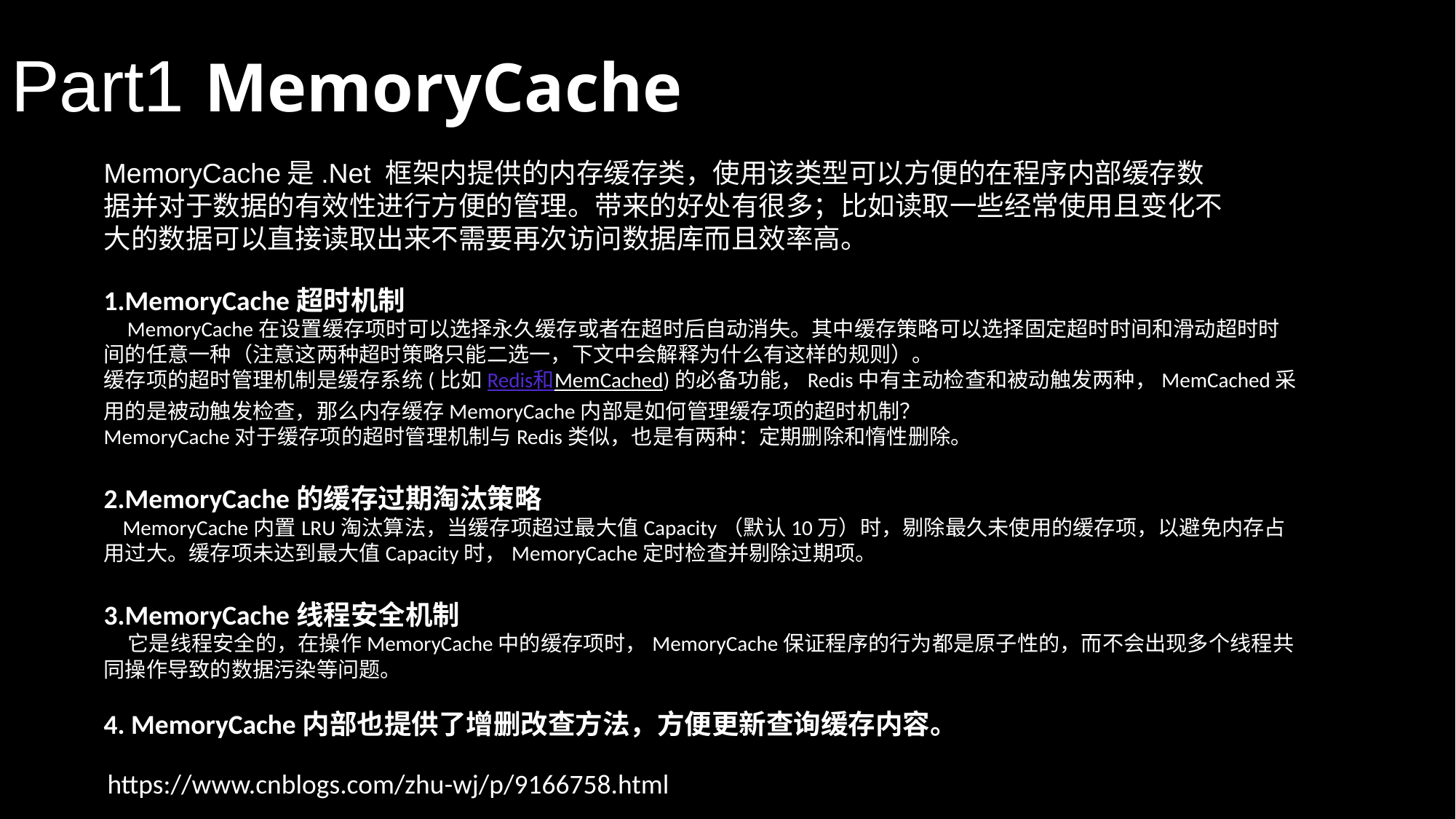

Part1 MemoryCache
MemoryCache是.Net 框架内提供的内存缓存类，使用该类型可以方便的在程序内部缓存数据并对于数据的有效性进行方便的管理。带来的好处有很多；比如读取一些经常使用且变化不大的数据可以直接读取出来不需要再次访问数据库而且效率高。
1.MemoryCache超时机制
     MemoryCache在设置缓存项时可以选择永久缓存或者在超时后自动消失。其中缓存策略可以选择固定超时时间和滑动超时时间的任意一种（注意这两种超时策略只能二选一，下文中会解释为什么有这样的规则）。
缓存项的超时管理机制是缓存系统(比如Redis和MemCached)的必备功能，Redis中有主动检查和被动触发两种，MemCached采用的是被动触发检查，那么内存缓存MemoryCache内部是如何管理缓存项的超时机制？
MemoryCache对于缓存项的超时管理机制与Redis类似，也是有两种：定期删除和惰性删除。

2.MemoryCache的缓存过期淘汰策略
    MemoryCache内置LRU淘汰算法，当缓存项超过最大值Capacity（默认10万）时，剔除最久未使用的缓存项，以避免内存占用过大。缓存项未达到最大值Capacity时，MemoryCache定时检查并剔除过期项。

3.MemoryCache线程安全机制
    它是线程安全的，在操作MemoryCache中的缓存项时，MemoryCache保证程序的行为都是原子性的，而不会出现多个线程共同操作导致的数据污染等问题。

4. MemoryCache内部也提供了增删改查方法，方便更新查询缓存内容。
https://www.cnblogs.com/zhu-wj/p/9166758.html